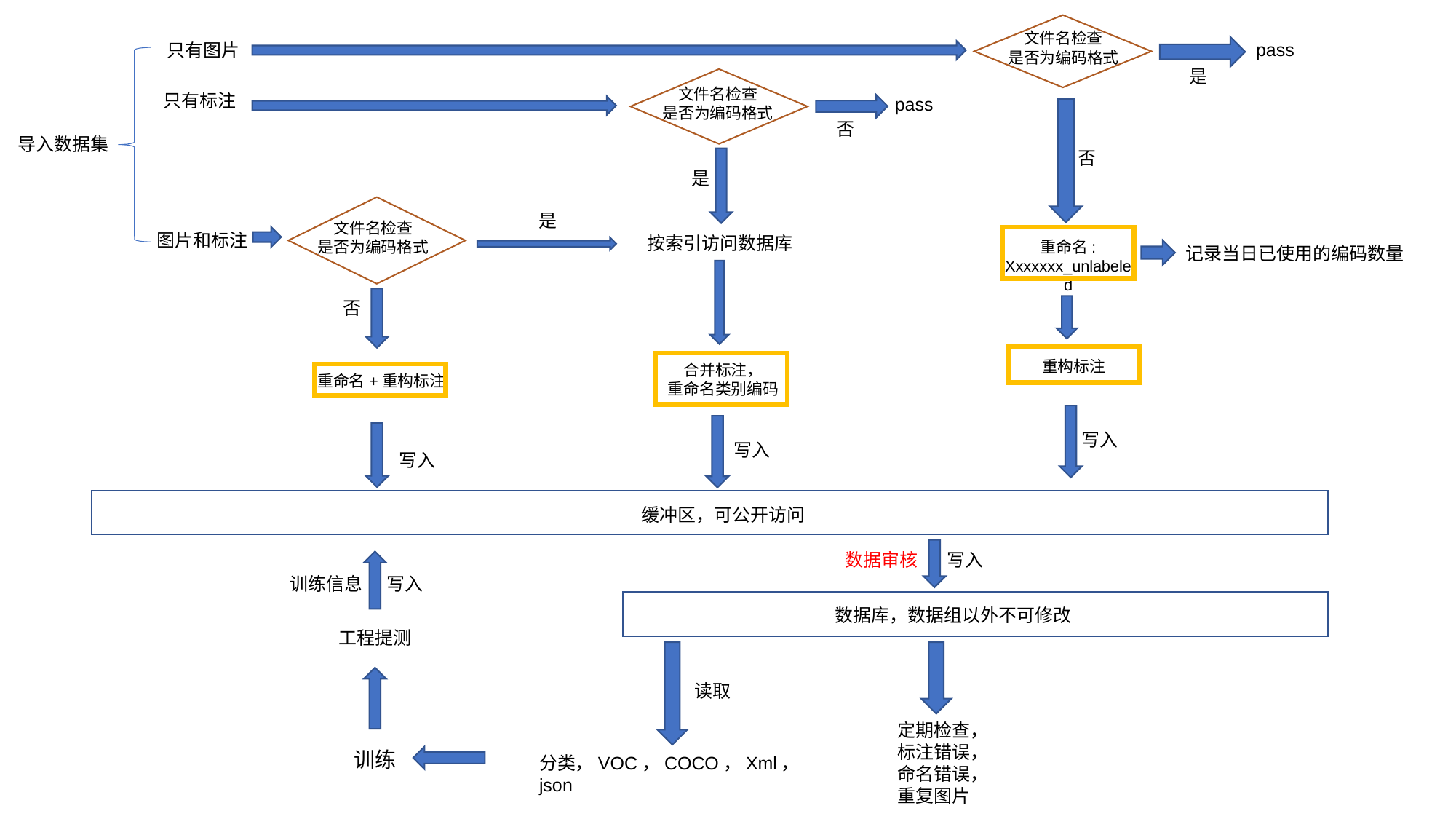

文件名检查
是否为编码格式
pass
只有图片

是

文件名检查
是否为编码格式
只有标注
pass

否
导入数据集
否

是

是
文件名检查
是否为编码格式
图片和标注
按索引访问数据库

重命名:
Xxxxxxx_unlabeled
记录当日已使用的编码数量

否

重构标注

合并标注，
重命名类别编码

重命名+重构标注
写入

写入

写入

缓冲区，可公开访问
写入
数据审核

训练信息      写入

数据库，数据组以外不可修改
工程提测

读取

定期检查，
标注错误，
命名错误，
重复图片
训练

分类，VOC，COCO，Xml，json